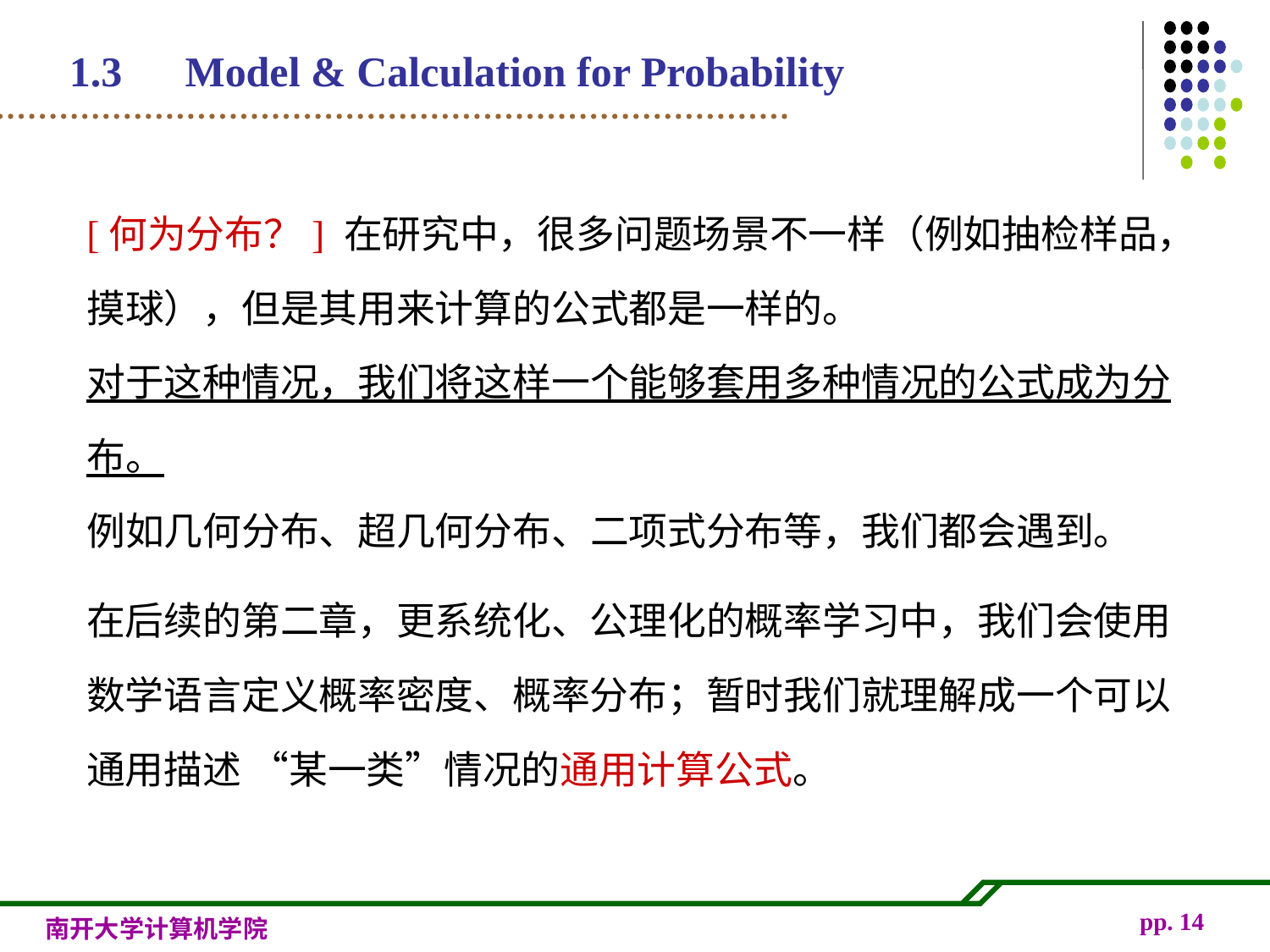

1.3　Model & Calculation for Probability
[何为分布？] 在研究中，很多问题场景不一样（例如抽检样品，摸球），但是其用来计算的公式都是一样的。
对于这种情况，我们将这样一个能够套用多种情况的公式成为分布。
例如几何分布、超几何分布、二项式分布等，我们都会遇到。
在后续的第二章，更系统化、公理化的概率学习中，我们会使用数学语言定义概率密度、概率分布；暂时我们就理解成一个可以通用描述 “某一类”情况的通用计算公式。
pp. 14